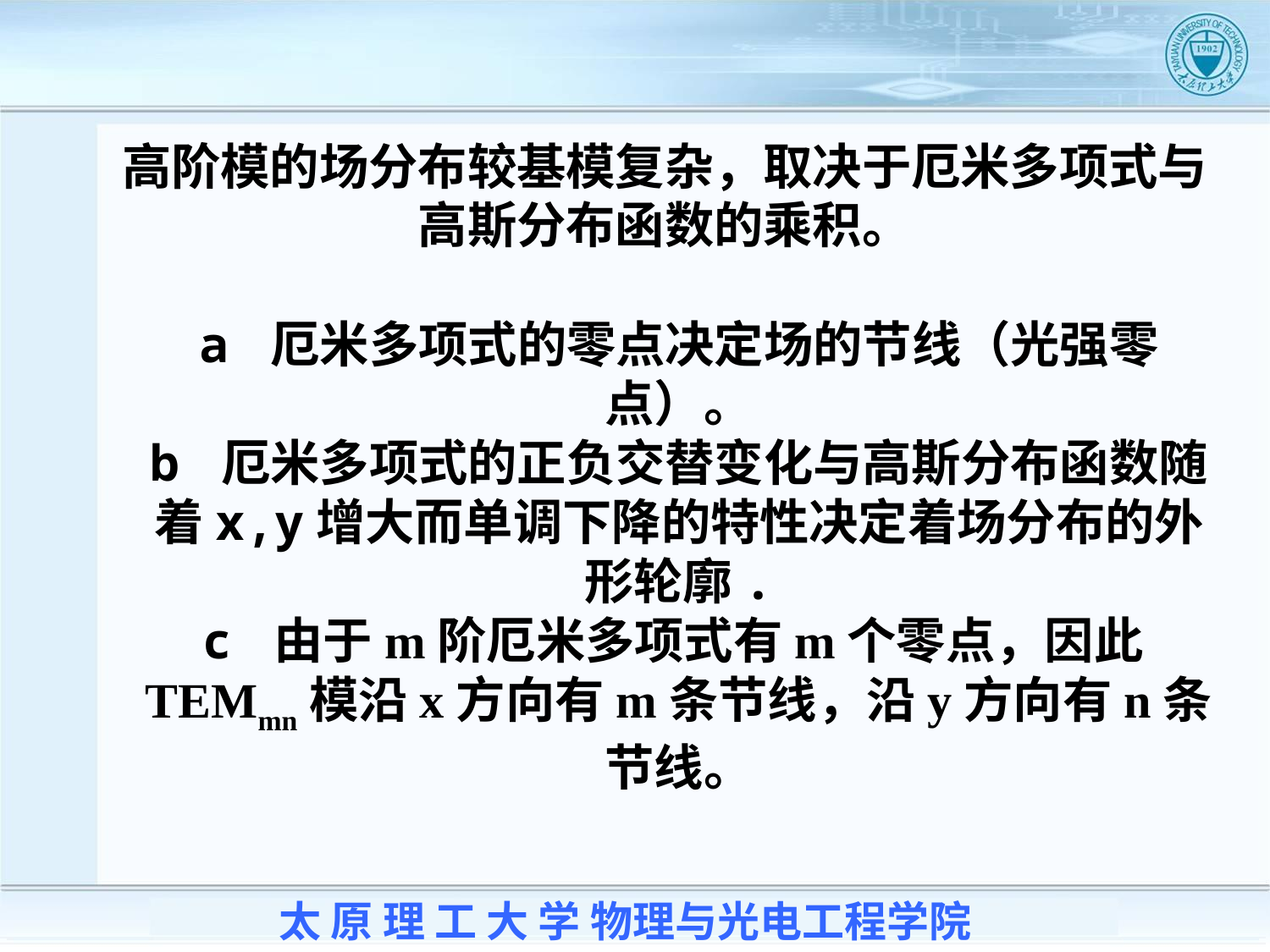

高阶模的场分布较基模复杂，取决于厄米多项式与高斯分布函数的乘积。
a 厄米多项式的零点决定场的节线（光强零点）。
b 厄米多项式的正负交替变化与高斯分布函数随着x,y增大而单调下降的特性决定着场分布的外形轮廓.
c 由于m阶厄米多项式有m个零点，因此TEMmn模沿x方向有m条节线，沿y方向有n条节线。